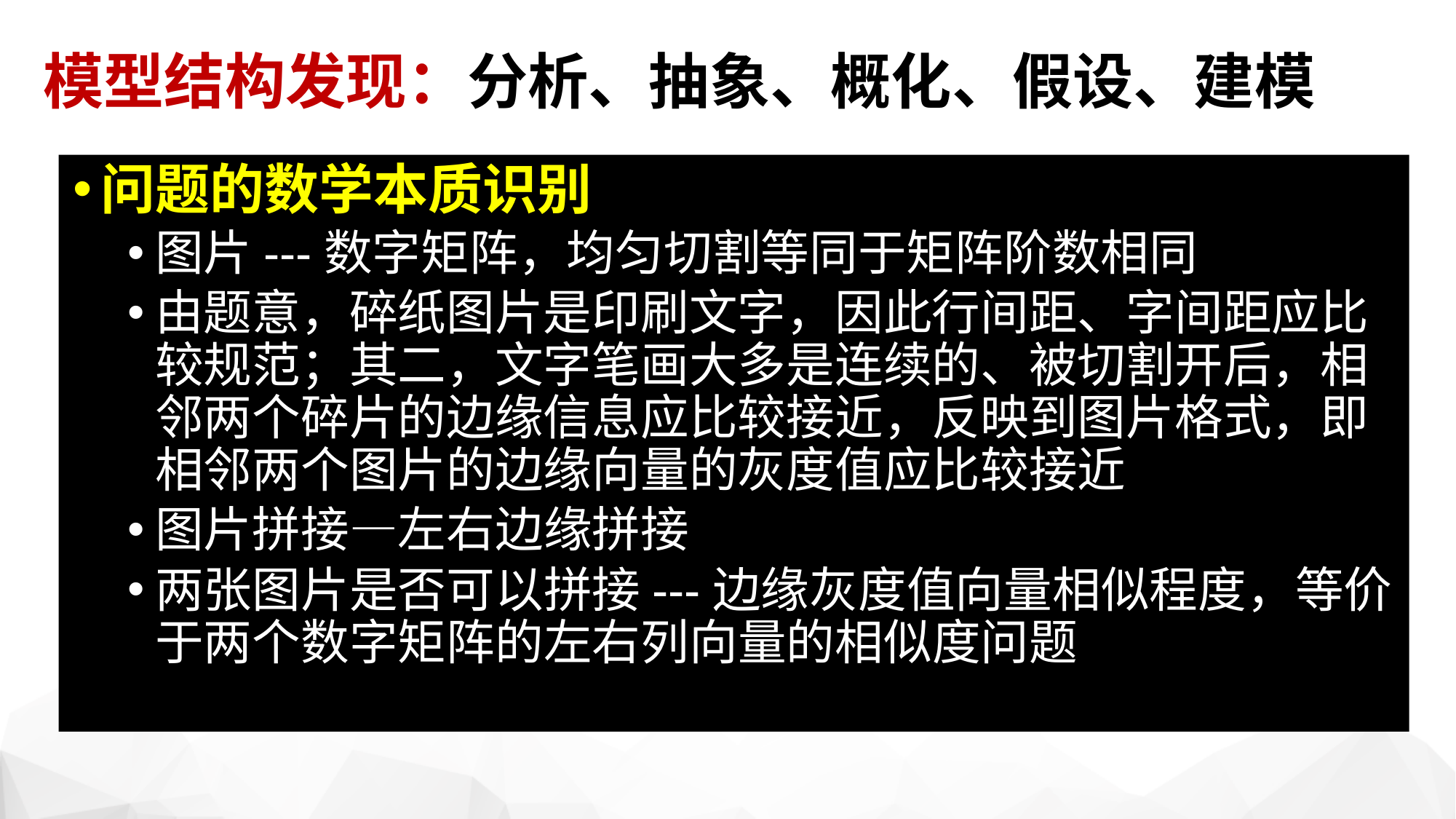

# 模型结构发现：分析、抽象、概化、假设、建模
问题的数学本质识别
图片---数字矩阵，均匀切割等同于矩阵阶数相同
由题意，碎纸图片是印刷文字，因此行间距、字间距应比较规范；其二，文字笔画大多是连续的、被切割开后，相邻两个碎片的边缘信息应比较接近，反映到图片格式，即相邻两个图片的边缘向量的灰度值应比较接近
图片拼接—左右边缘拼接
两张图片是否可以拼接---边缘灰度值向量相似程度，等价于两个数字矩阵的左右列向量的相似度问题